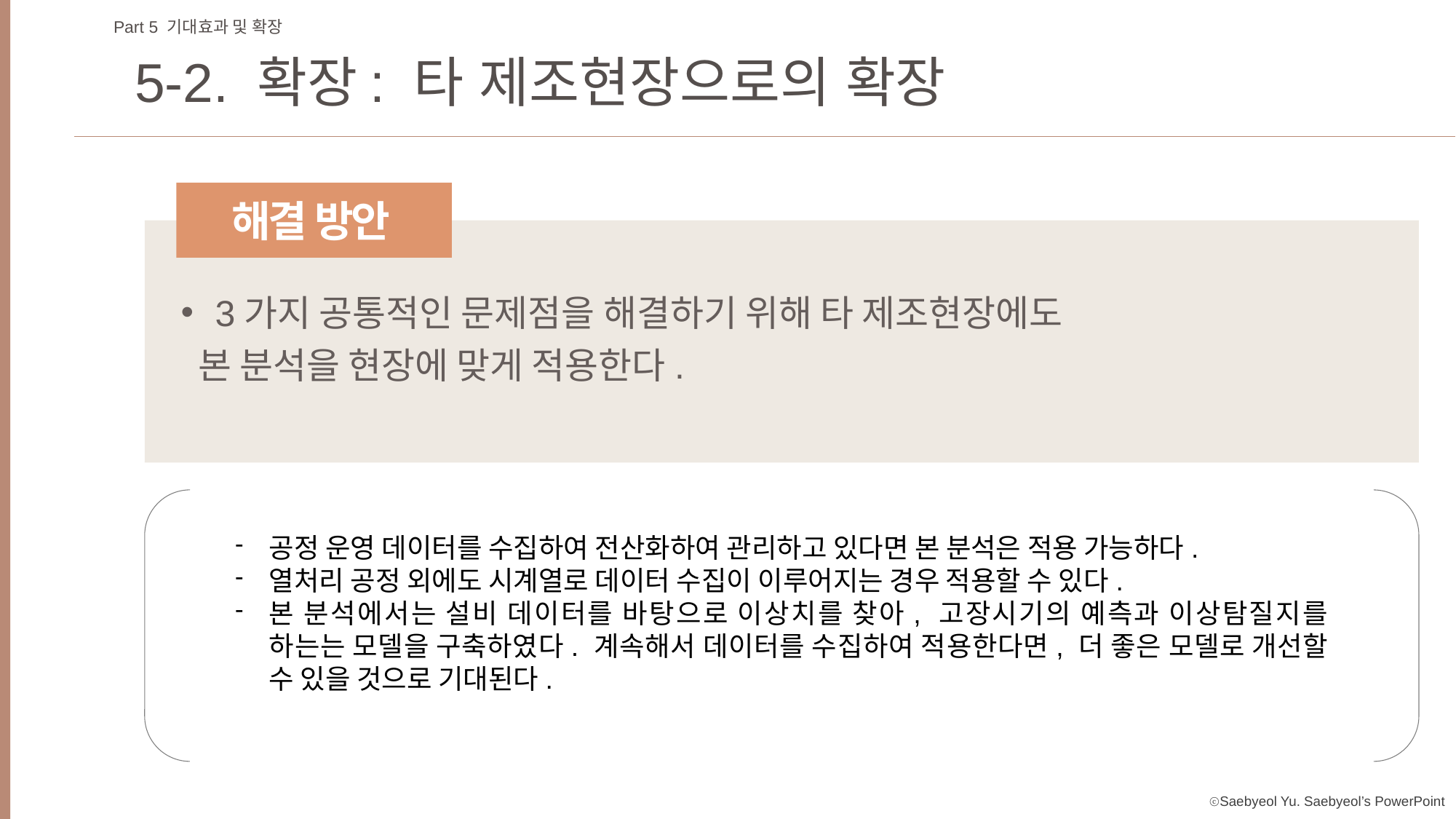

Part 5 기대효과 및 확장
5-2. 확장: 타 제조현장으로의 확장

해결 방안
3가지 공통적인 문제점을 해결하기 위해 타 제조현장에도
 본 분석을 현장에 맞게 적용한다.

공정 운영 데이터를 수집하여 전산화하여 관리하고 있다면 본 분석은 적용 가능하다.
열처리 공정 외에도 시계열로 데이터 수집이 이루어지는 경우 적용할 수 있다.
본 분석에서는 설비 데이터를 바탕으로 이상치를 찾아, 고장시기의 예측과 이상탐질지를 하는는 모델을 구축하였다. 계속해서 데이터를 수집하여 적용한다면, 더 좋은 모델로 개선할 수 있을 것으로 기대된다.